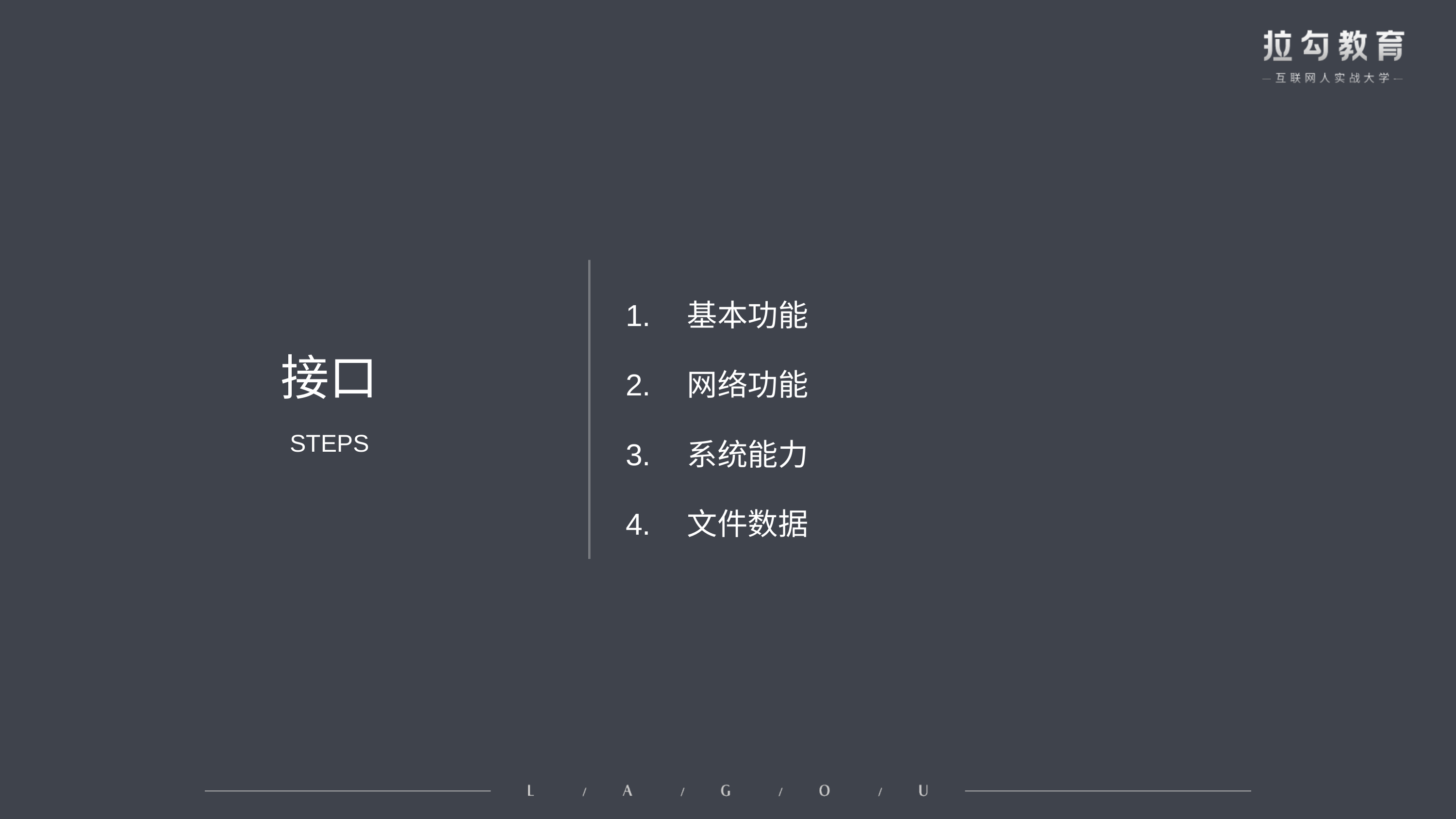

# 接口
基本功能
网络功能
系统能力
文件数据
STEPS